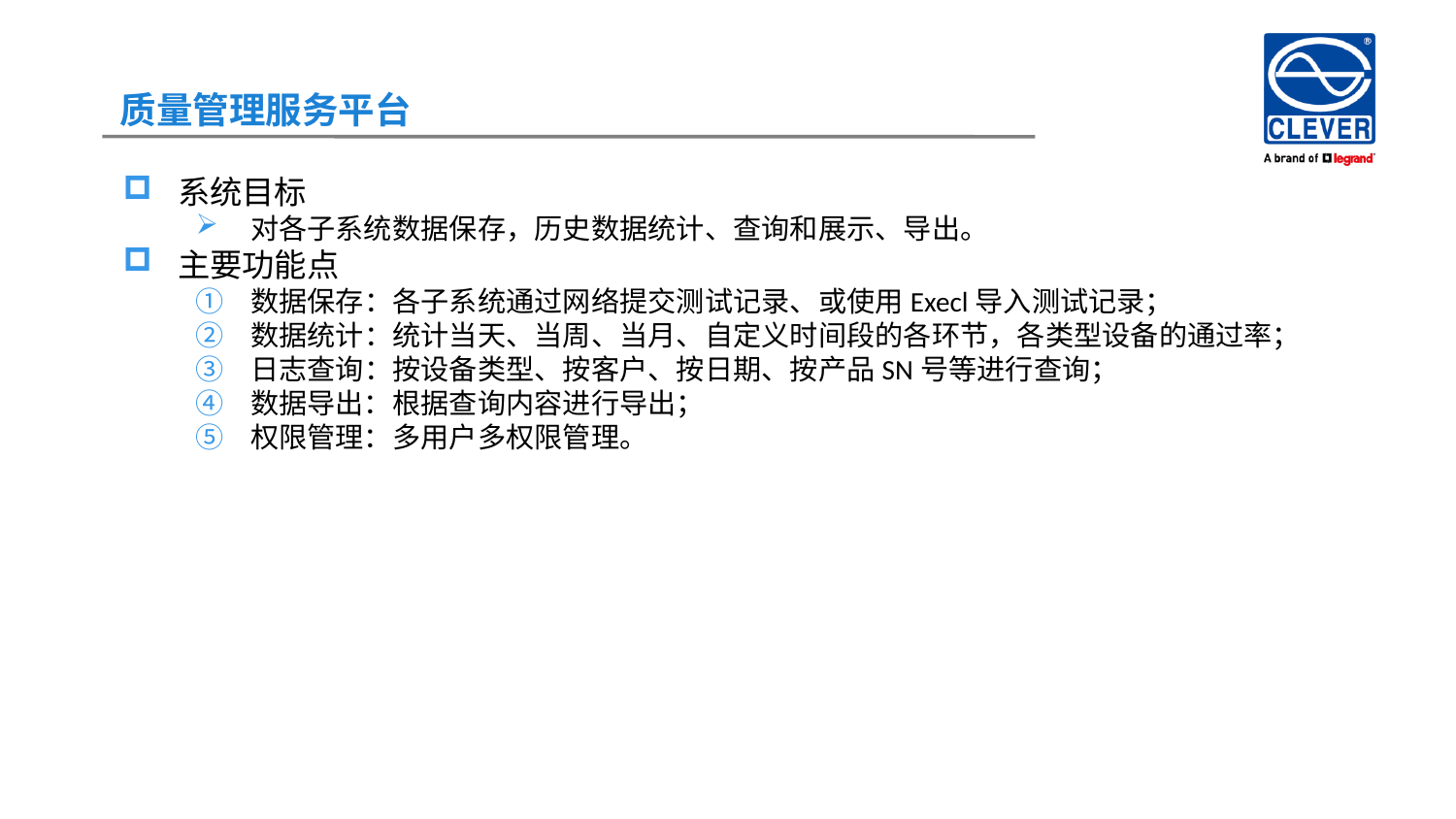

质量管理服务平台
系统目标
对各子系统数据保存，历史数据统计、查询和展示、导出。
主要功能点
数据保存：各子系统通过网络提交测试记录、或使用Execl导入测试记录；
数据统计：统计当天、当周、当月、自定义时间段的各环节，各类型设备的通过率；
日志查询：按设备类型、按客户、按日期、按产品SN号等进行查询；
数据导出：根据查询内容进行导出；
权限管理：多用户多权限管理。